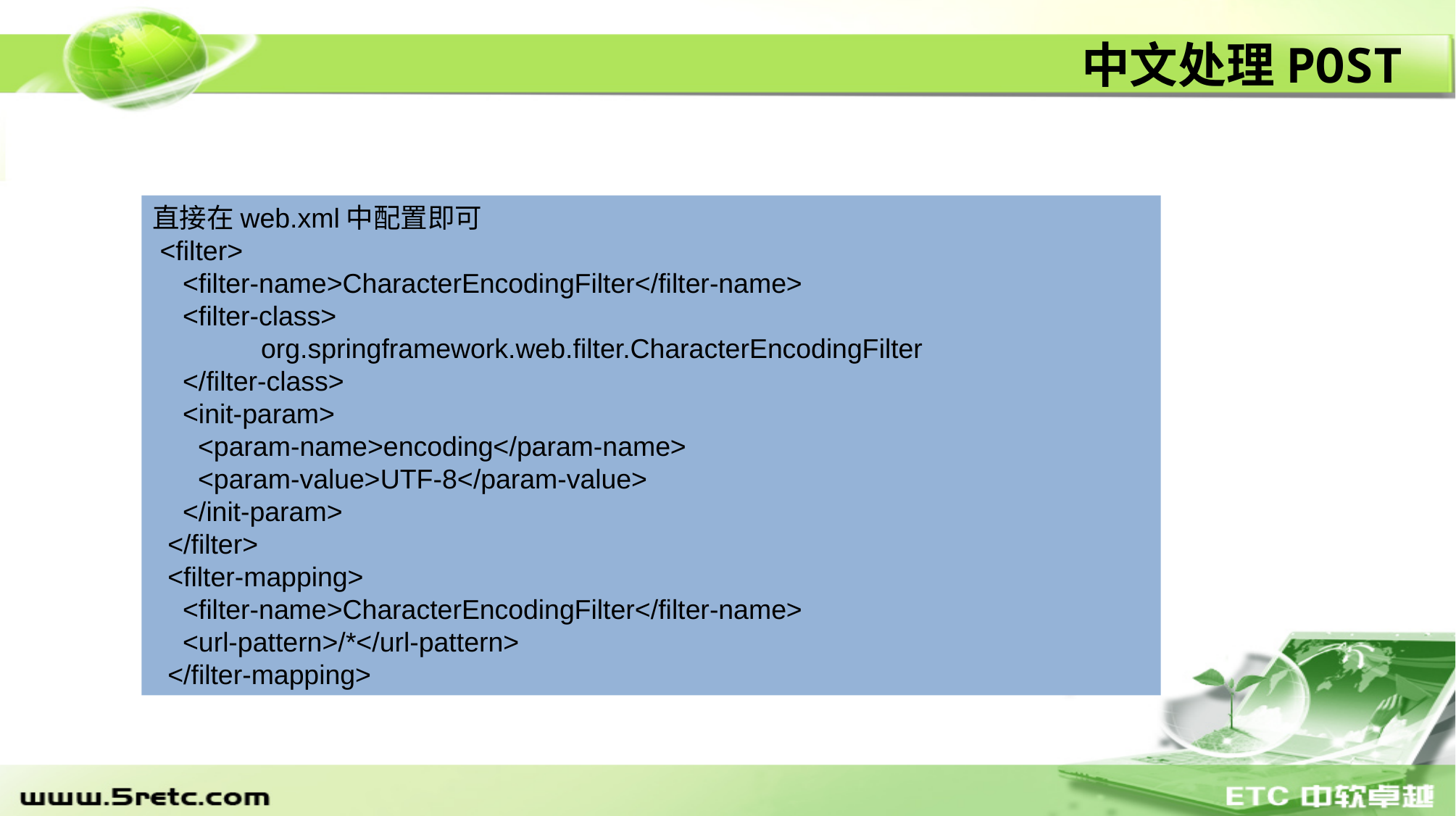

# 中文处理POST
直接在web.xml中配置即可
 <filter>
    <filter-name>CharacterEncodingFilter</filter-name>
    <filter-class>
	org.springframework.web.filter.CharacterEncodingFilter
    </filter-class>
    <init-param>
      <param-name>encoding</param-name>
      <param-value>UTF-8</param-value>
    </init-param>
  </filter>
  <filter-mapping>
    <filter-name>CharacterEncodingFilter</filter-name>
    <url-pattern>/*</url-pattern>
  </filter-mapping>